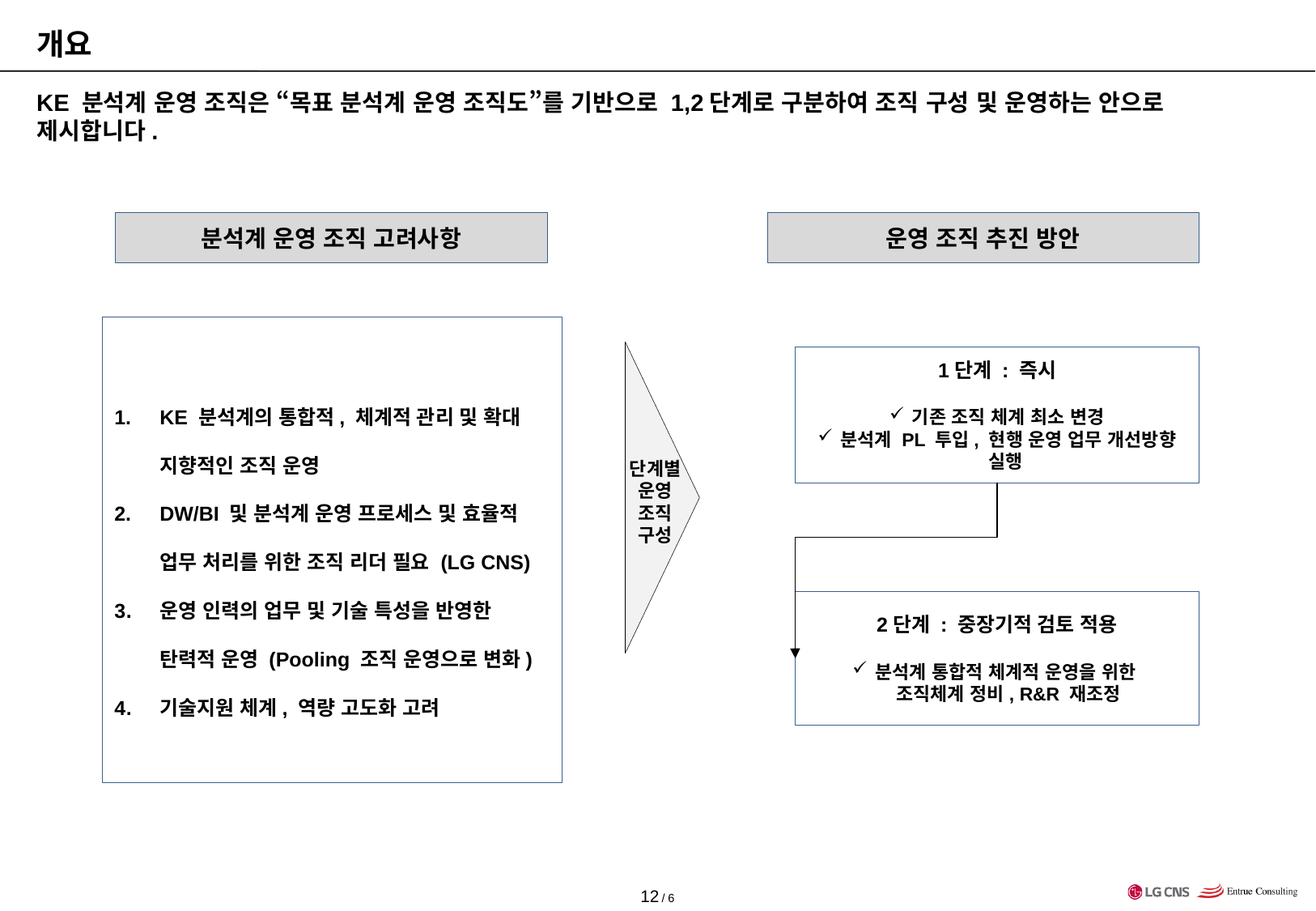

# 개요
KE 분석계 운영 조직은 “목표 분석계 운영 조직도”를 기반으로 1,2단계로 구분하여 조직 구성 및 운영하는 안으로 제시합니다.
분석계 운영 조직 고려사항
운영 조직 추진 방안
KE 분석계의 통합적, 체계적 관리 및 확대 지향적인 조직 운영
DW/BI 및 분석계 운영 프로세스 및 효율적 업무 처리를 위한 조직 리더 필요 (LG CNS)
운영 인력의 업무 및 기술 특성을 반영한 탄력적 운영 (Pooling 조직 운영으로 변화)
기술지원 체계, 역량 고도화 고려
1단계 : 즉시

기존 조직 체계 최소 변경
분석계 PL 투입, 현행 운영 업무 개선방향 실행
단계별
운영
조직
구성

2단계 : 중장기적 검토 적용

분석계 통합적 체계적 운영을 위한
조직체계 정비, R&R 재조정